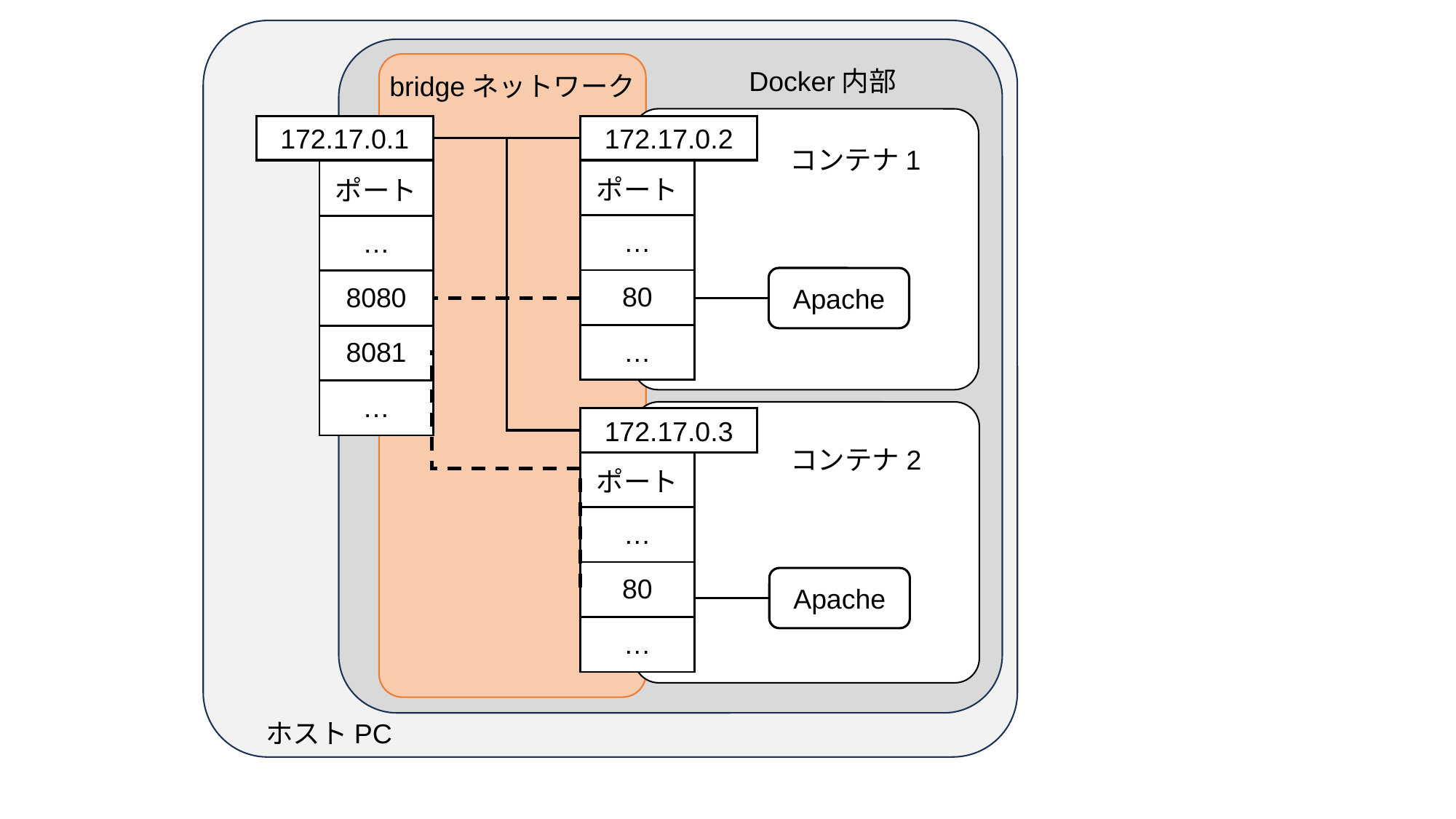

Docker内部
bridgeネットワーク

172.17.0.1
172.17.0.2
コンテナ1
| ポート |
| --- |
| … |
| 80 |
| … |
| ポート |
| --- |
| … |
| 8080 |
| 8081 |
| … |
Apache

172.17.0.3
コンテナ2
| ポート |
| --- |
| … |
| 80 |
| … |
Apache
ホストPC